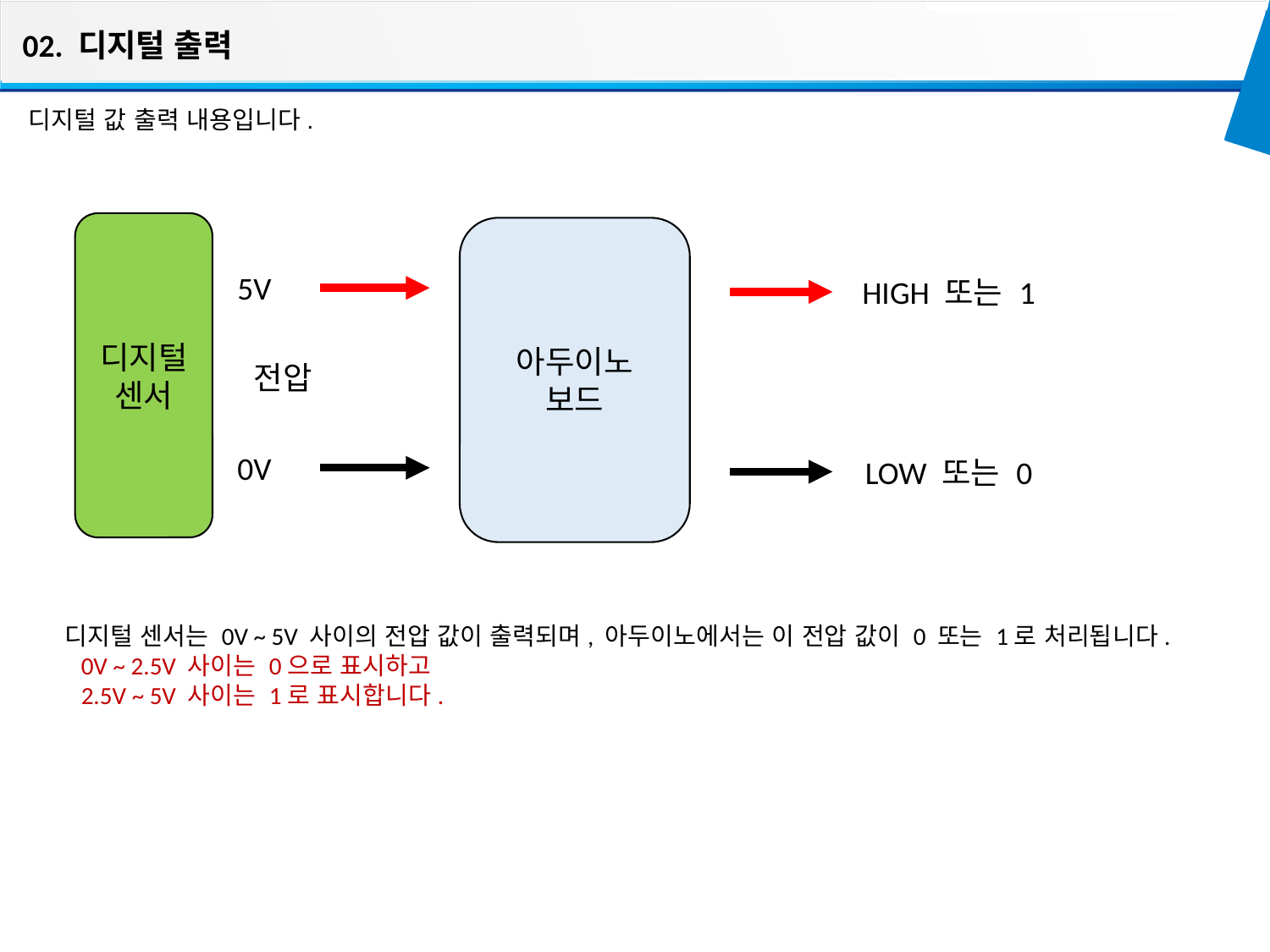

02. 디지털 출력

디지털 값 출력 내용입니다.
디지털
센서
아두이노
보드
5V
HIGH 또는 1
전압
0V
LOW 또는 0
디지털 센서는 0V ~ 5V 사이의 전압 값이 출력되며, 아두이노에서는 이 전압 값이 0 또는 1로 처리됩니다.
   0V ~ 2.5V 사이는 0으로 표시하고
   2.5V ~ 5V 사이는 1로 표시합니다.